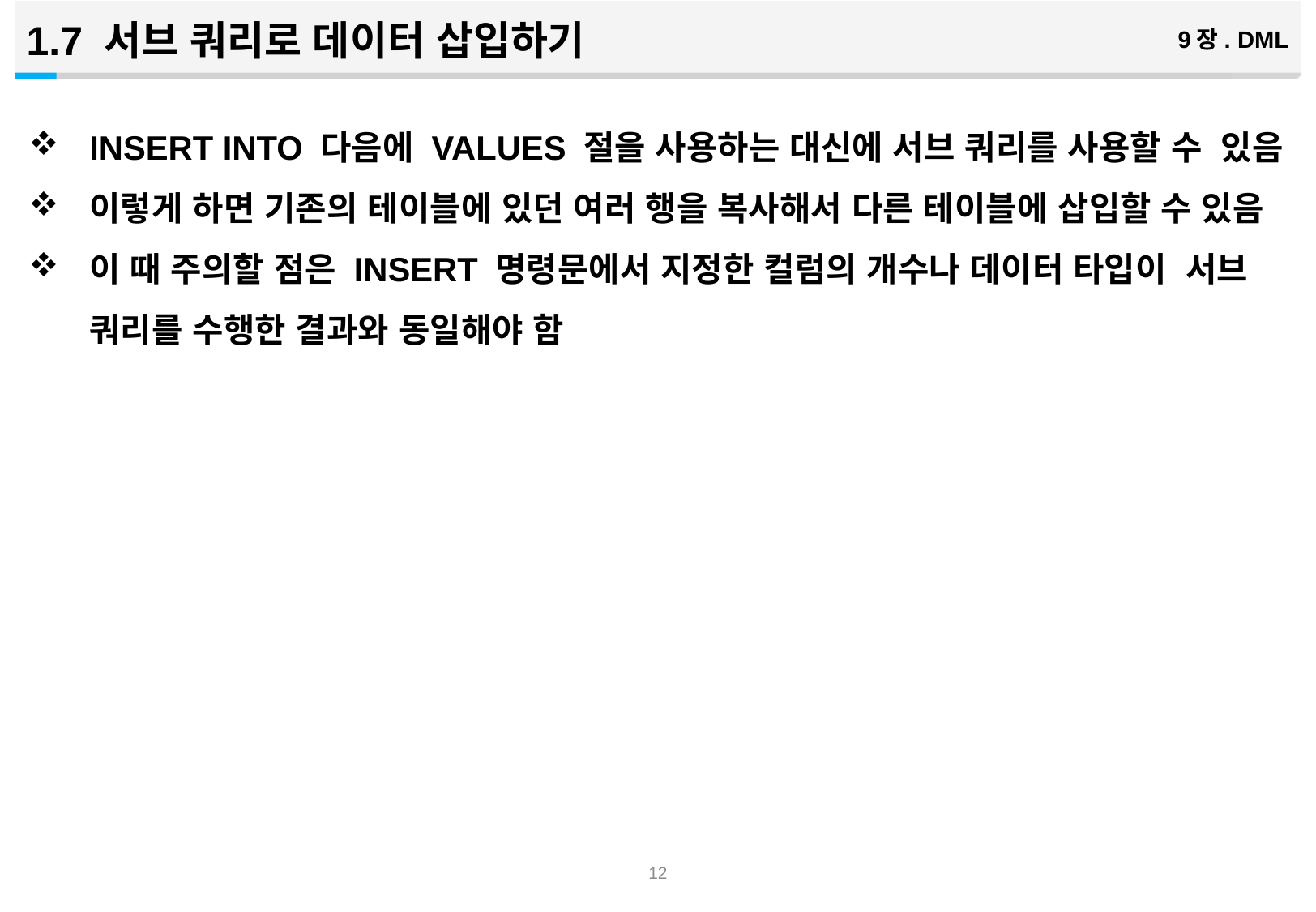

1.7 서브 쿼리로 데이터 삽입하기
9장. DML
INSERT INTO 다음에 VALUES 절을 사용하는 대신에 서브 쿼리를 사용할 수  있음
이렇게 하면 기존의 테이블에 있던 여러 행을 복사해서 다른 테이블에 삽입할 수 있음
이 때 주의할 점은 INSERT 명령문에서 지정한 컬럼의 개수나 데이터 타입이  서브 쿼리를 수행한 결과와 동일해야 함

12